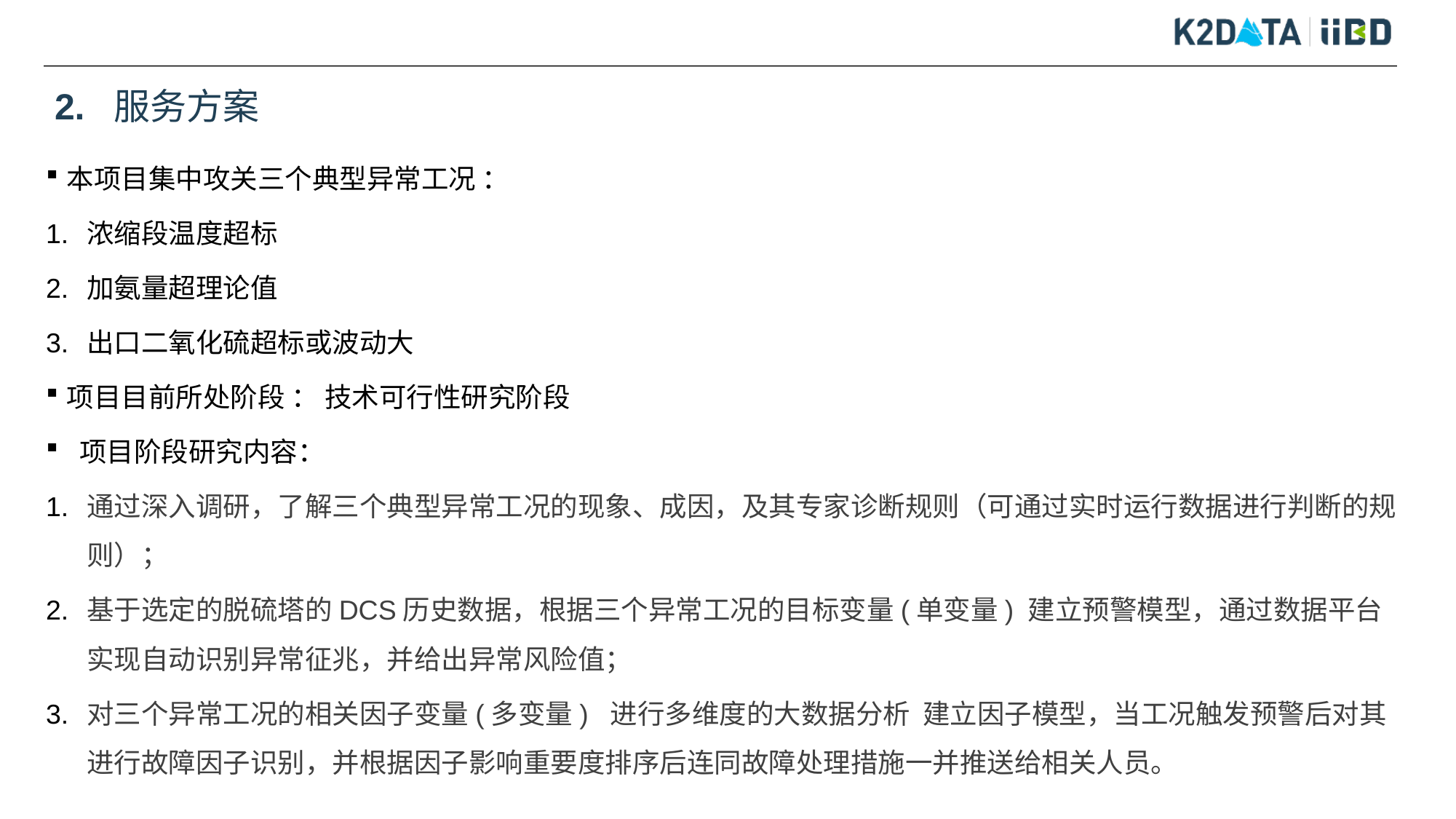

# 2.  服务方案
本项目集中攻关三个典型异常工况 ：
浓缩段温度超标
加氨量超理论值
出口二氧化硫超标或波动大
项目目前所处阶段 ： 技术可行性研究阶段
 项目阶段研究内容：
通过深入调研，了解三个典型异常工况的现象、成因，及其专家诊断规则（可通过实时运行数据进行判断的规则）；
基于选定的脱硫塔的DCS历史数据，根据三个异常工况的目标变量(单变量) 建立预警模型，通过数据平台实现自动识别异常征兆，并给出异常风险值；
对三个异常工况的相关因子变量(多变量)  进行多维度的大数据分析  建立因子模型，当工况触发预警后对其进行故障因子识别，并根据因子影响重要度排序后连同故障处理措施一并推送给相关人员。